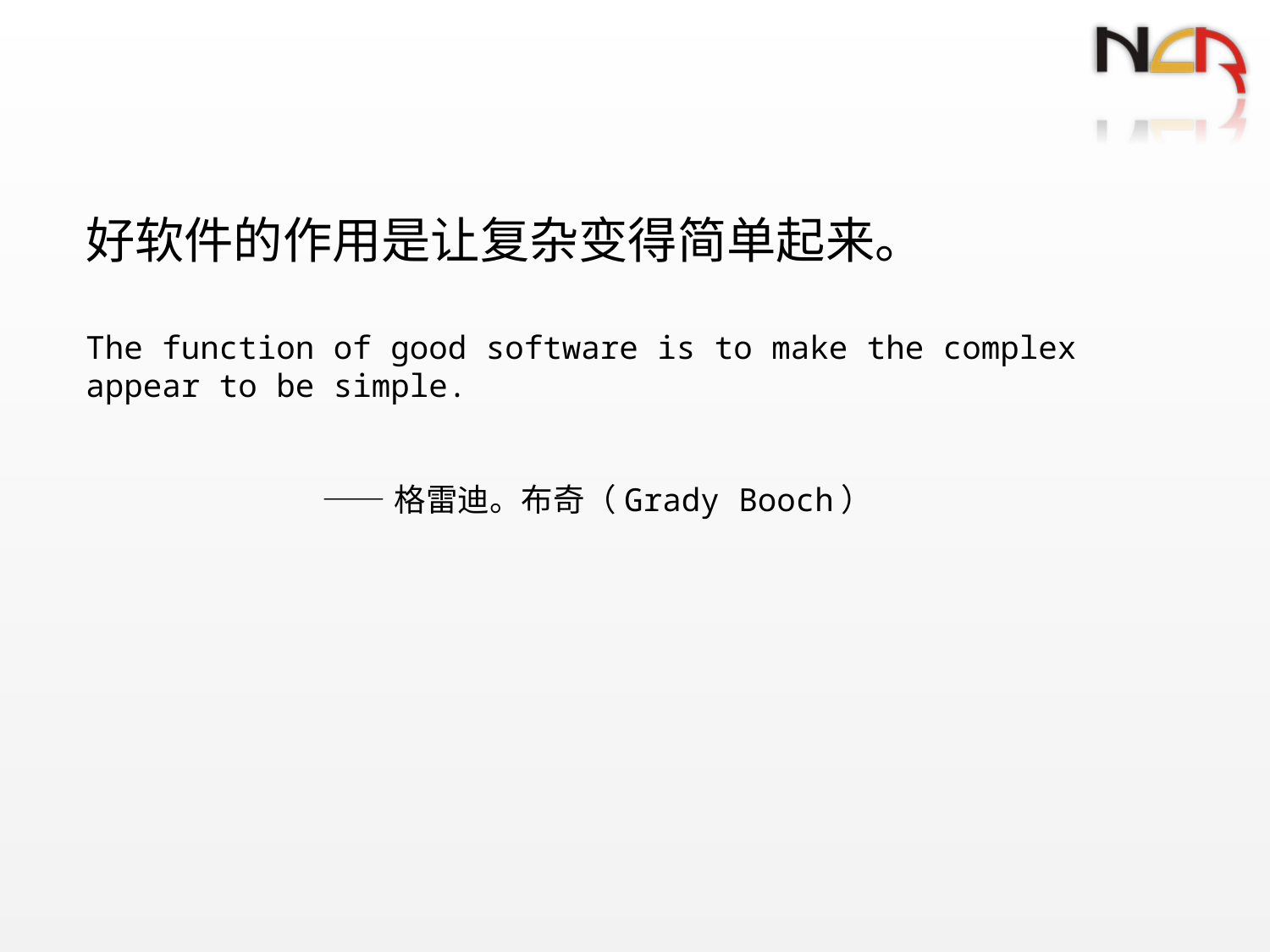

好软件的作用是让复杂变得简单起来。

The function of good software is to make the complex appear to be simple.

                                 ——格雷迪。布奇（Grady Booch）